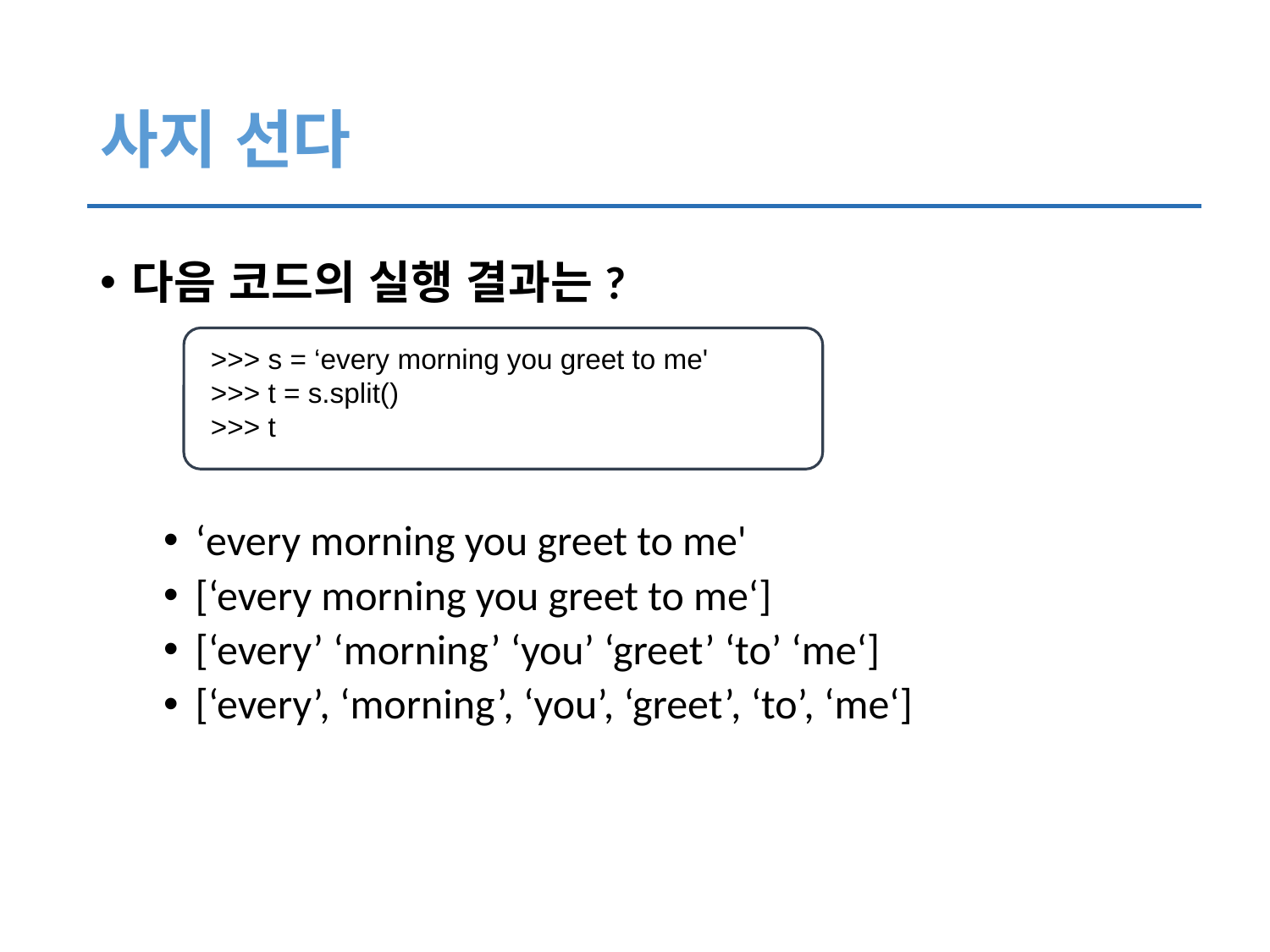

# 사지 선다
다음 코드의 실행 결과는?

‘every morning you greet to me'
[‘every morning you greet to me‘]
[‘every’ ‘morning’ ‘you’ ‘greet’ ‘to’ ‘me‘]
[‘every’, ‘morning’, ‘you’, ‘greet’, ‘to’, ‘me‘]

>>> s = ‘every morning you greet to me'
>>> t = s.split()
>>> t